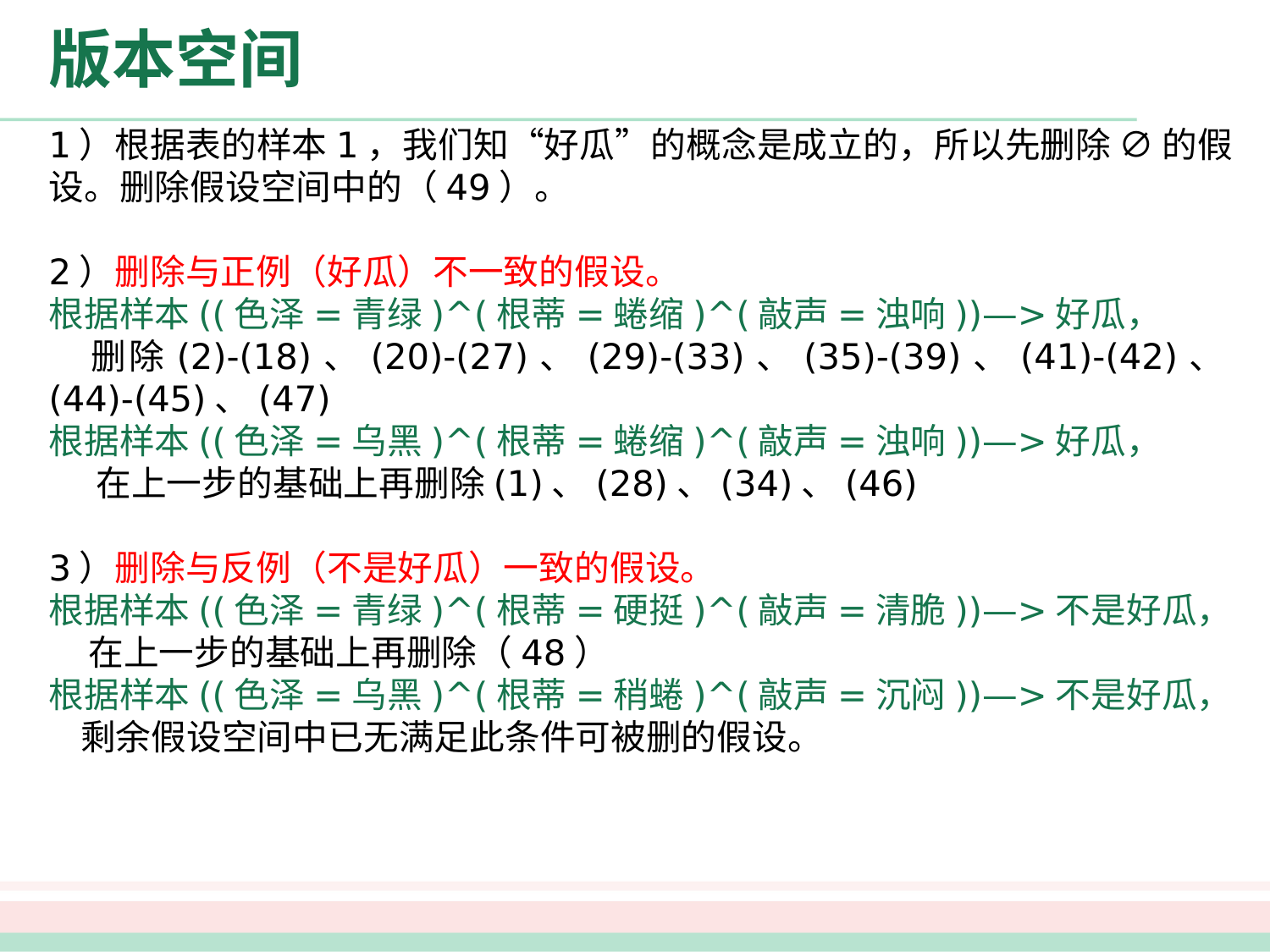

# 版本空间
1）根据表的样本1，我们知“好瓜”的概念是成立的，所以先删除 ∅ 的假设。删除假设空间中的（49）。

2）删除与正例（好瓜）不一致的假设。
根据样本((色泽=青绿)^(根蒂=蜷缩)^(敲声=浊响))—>好瓜，
   删除(2)-(18)、(20)-(27)、(29)-(33)、(35)-(39)、(41)-(42)、(44)-(45)、(47)
根据样本((色泽=乌黑)^(根蒂=蜷缩)^(敲声=浊响))—>好瓜，
     在上一步的基础上再删除(1)、(28)、(34)、(46)

3）删除与反例（不是好瓜）一致的假设。
根据样本((色泽=青绿)^(根蒂=硬挺)^(敲声=清脆))—>不是好瓜，
    在上一步的基础上再删除（48）
根据样本((色泽=乌黑)^(根蒂=稍蜷)^(敲声=沉闷))—>不是好瓜，
   剩余假设空间中已无满足此条件可被删的假设。